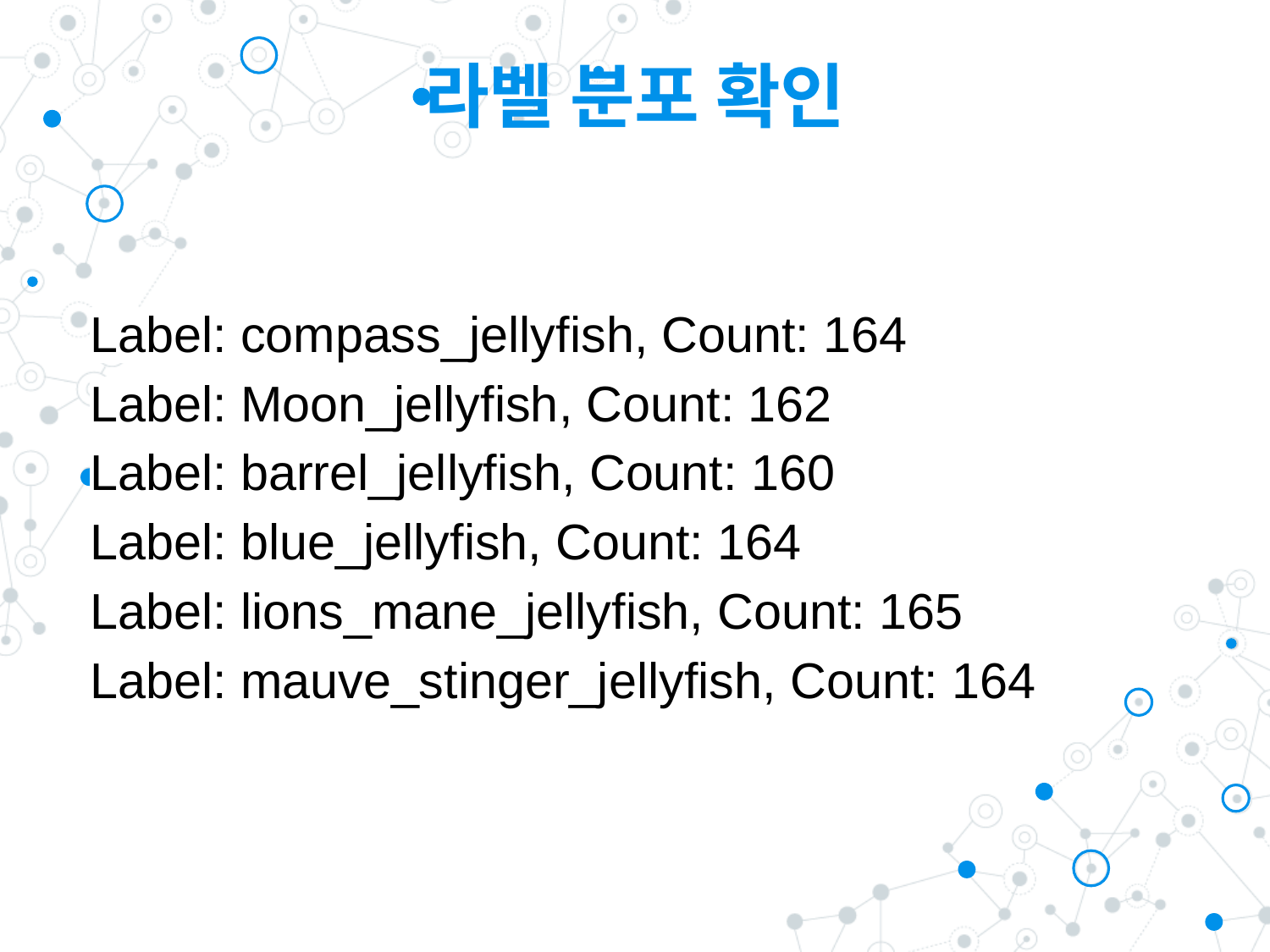

# 라벨 분포 확인
Label: compass_jellyfish, Count: 164
Label: Moon_jellyfish, Count: 162
Label: barrel_jellyfish, Count: 160
Label: blue_jellyfish, Count: 164
Label: lions_mane_jellyfish, Count: 165
Label: mauve_stinger_jellyfish, Count: 164